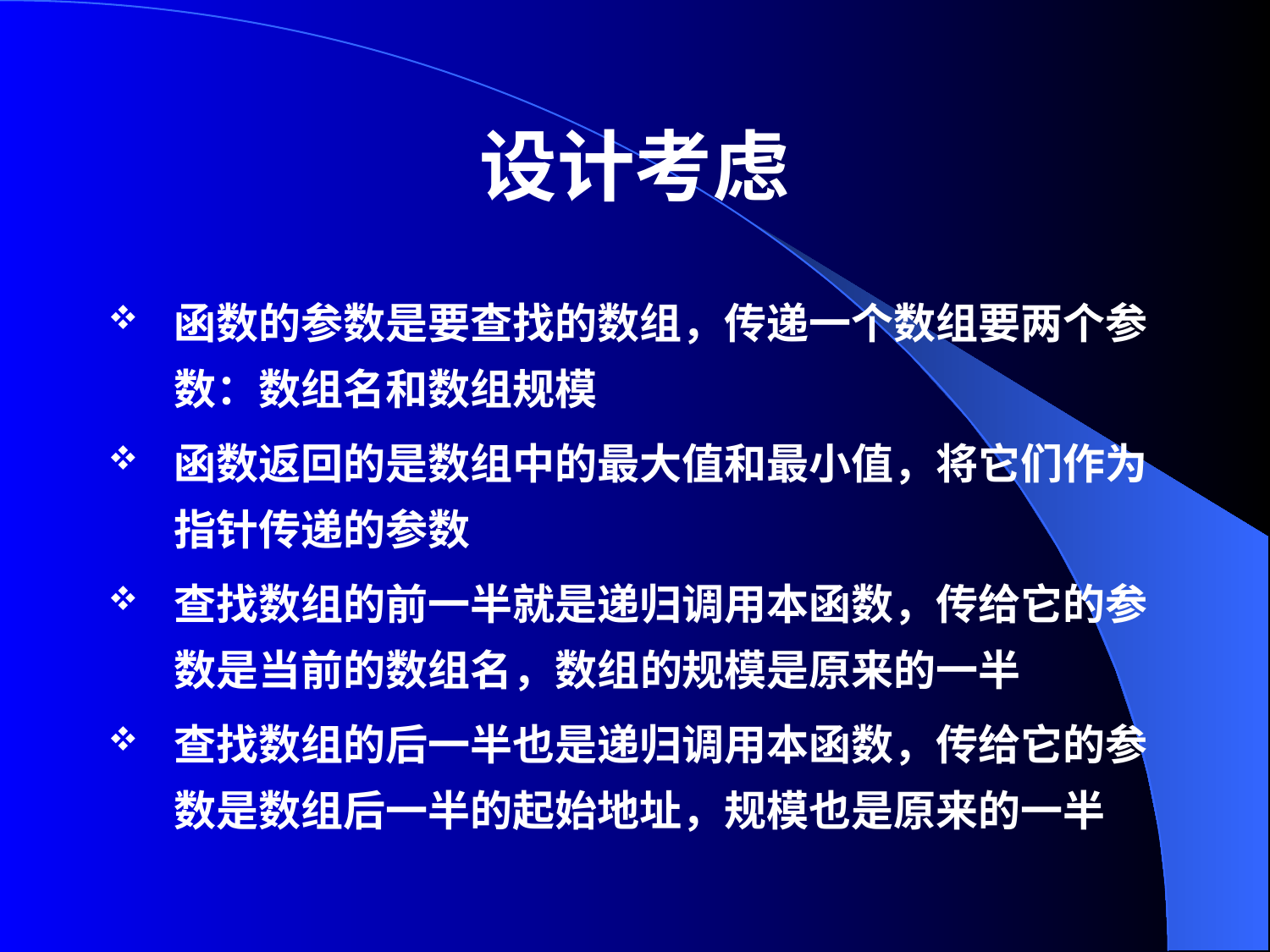

# 设计考虑
函数的参数是要查找的数组，传递一个数组要两个参数：数组名和数组规模
函数返回的是数组中的最大值和最小值，将它们作为指针传递的参数
查找数组的前一半就是递归调用本函数，传给它的参数是当前的数组名，数组的规模是原来的一半
查找数组的后一半也是递归调用本函数，传给它的参数是数组后一半的起始地址，规模也是原来的一半